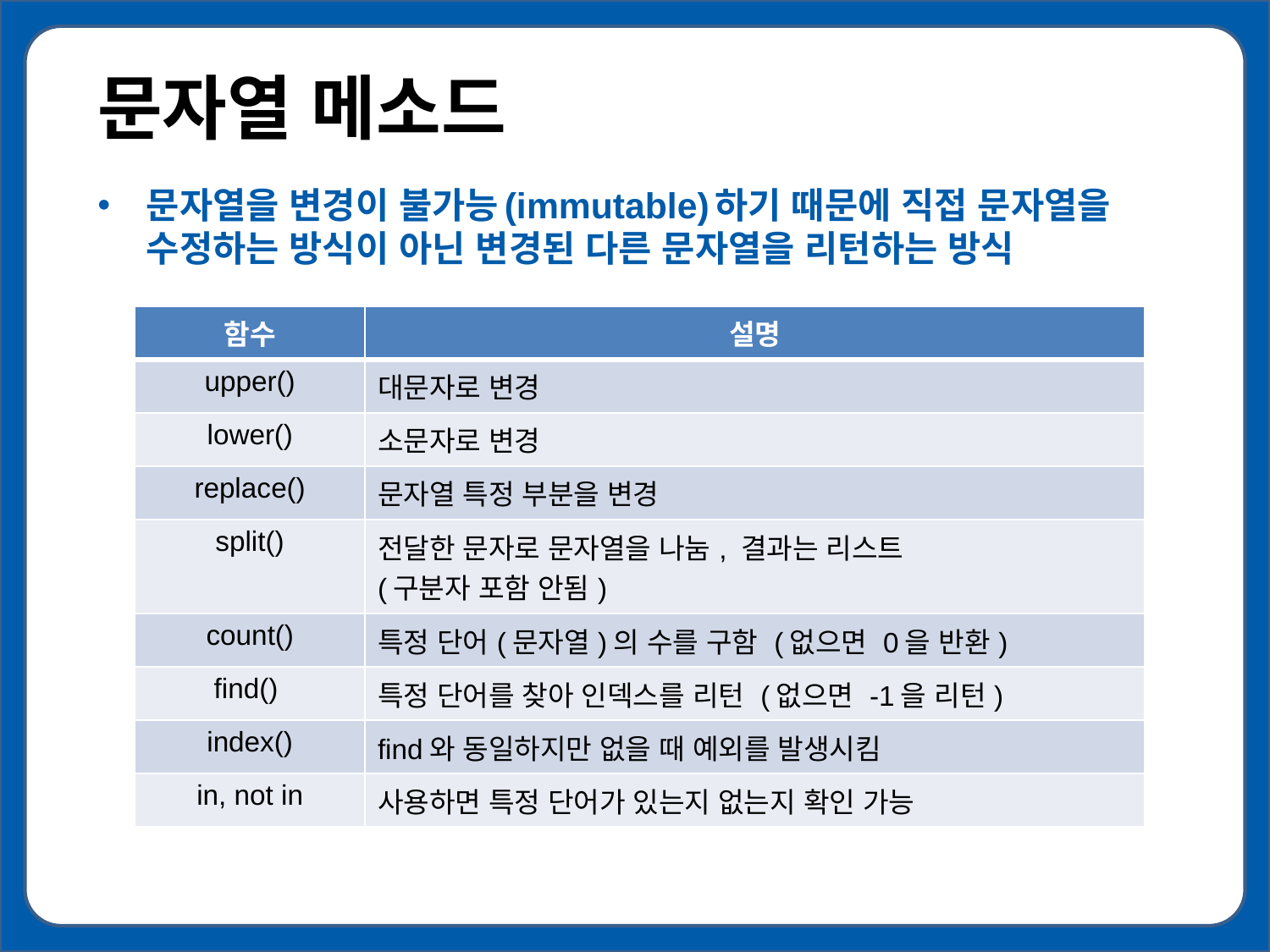

# 문자열 메소드
문자열을 변경이 불가능(immutable)하기 때문에 직접 문자열을 수정하는 방식이 아닌 변경된 다른 문자열을 리턴하는 방식
| 함수 | 설명 |
| --- | --- |
| upper() | 대문자로 변경 |
| lower() | 소문자로 변경 |
| replace() | 문자열 특정 부분을 변경 |
| split() | 전달한 문자로 문자열을 나눔, 결과는 리스트 (구분자 포함 안됨) |
| count() | 특정 단어(문자열)의 수를 구함 (없으면 0을 반환) |
| find() | 특정 단어를 찾아 인덱스를 리턴 (없으면 -1을 리턴) |
| index() | find와 동일하지만 없을 때 예외를 발생시킴 |
| in, not in | 사용하면 특정 단어가 있는지 없는지 확인 가능 |